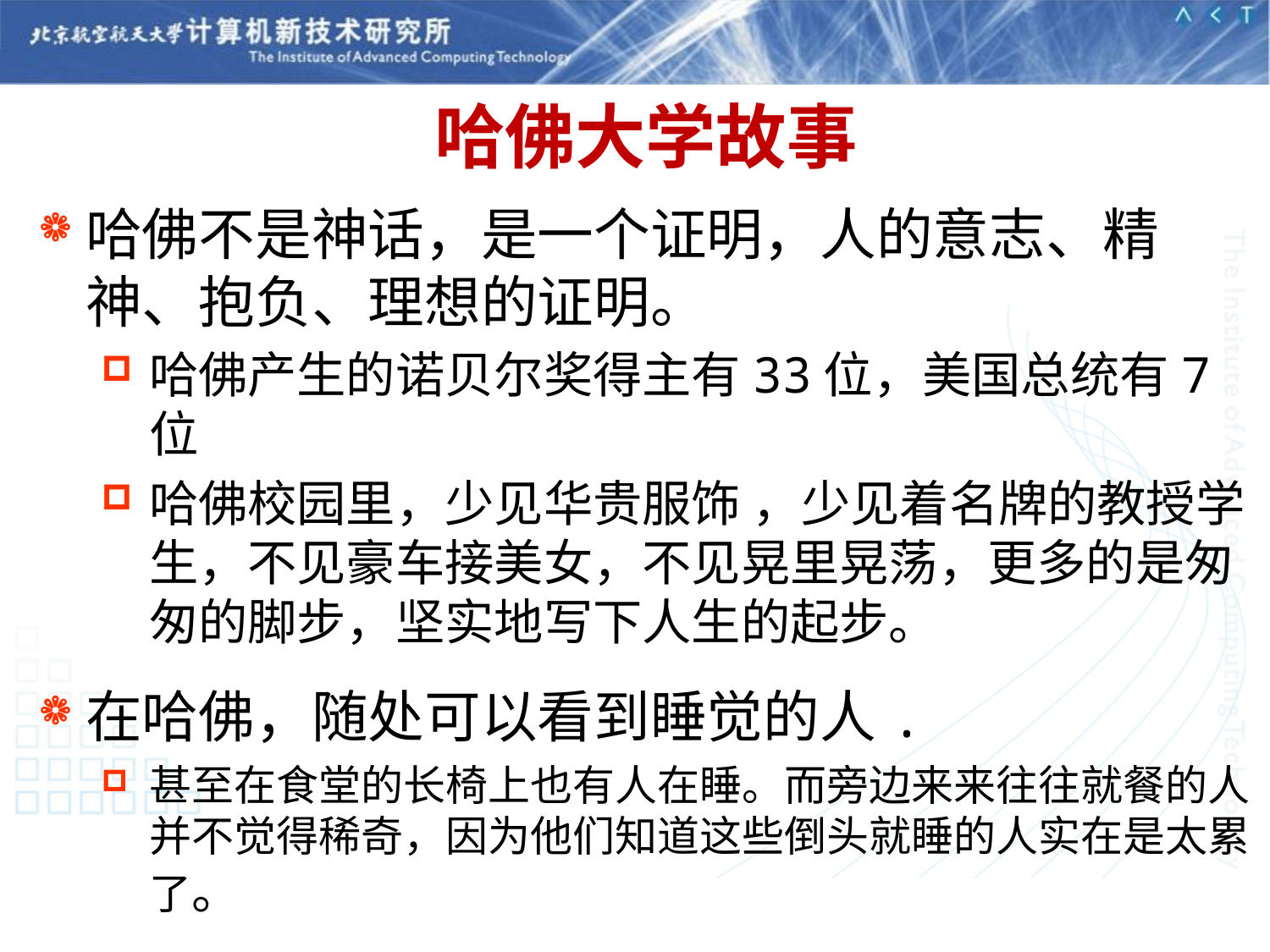

哈佛大学故事
哈佛不是神话，是一个证明，人的意志、精神、抱负、理想的证明。
哈佛产生的诺贝尔奖得主有33位，美国总统有7位
哈佛校园里，少见华贵服饰 ，少见着名牌的教授学生，不见豪车接美女，不见晃里晃荡，更多的是匆匆的脚步，坚实地写下人生的起步。
在哈佛，随处可以看到睡觉的人.
甚至在食堂的长椅上也有人在睡。而旁边来来往往就餐的人并不觉得稀奇，因为他们知道这些倒头就睡的人实在是太累了。